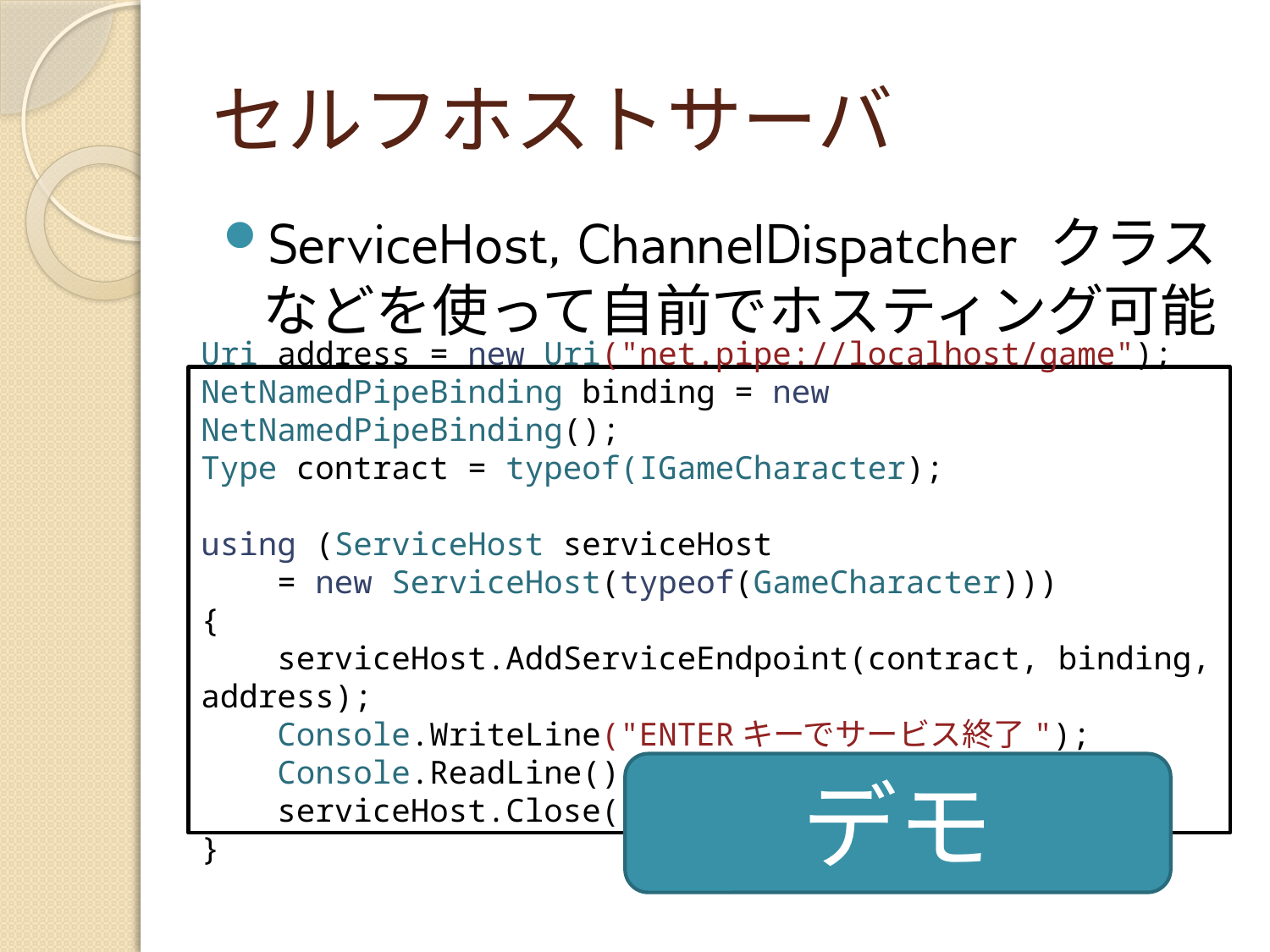

# セルフホストサーバ
ServiceHost, ChannelDispatcher クラスなどを使って自前でホスティング可能
Uri address = new Uri("net.pipe://localhost/game");
NetNamedPipeBinding binding = new NetNamedPipeBinding();
Type contract = typeof(IGameCharacter);

using (ServiceHost serviceHost
    = new ServiceHost(typeof(GameCharacter)))
{
    serviceHost.AddServiceEndpoint(contract, binding, address);
    Console.WriteLine("ENTERキーでサービス終了");
    Console.ReadLine();
    serviceHost.Close();
}
デモ